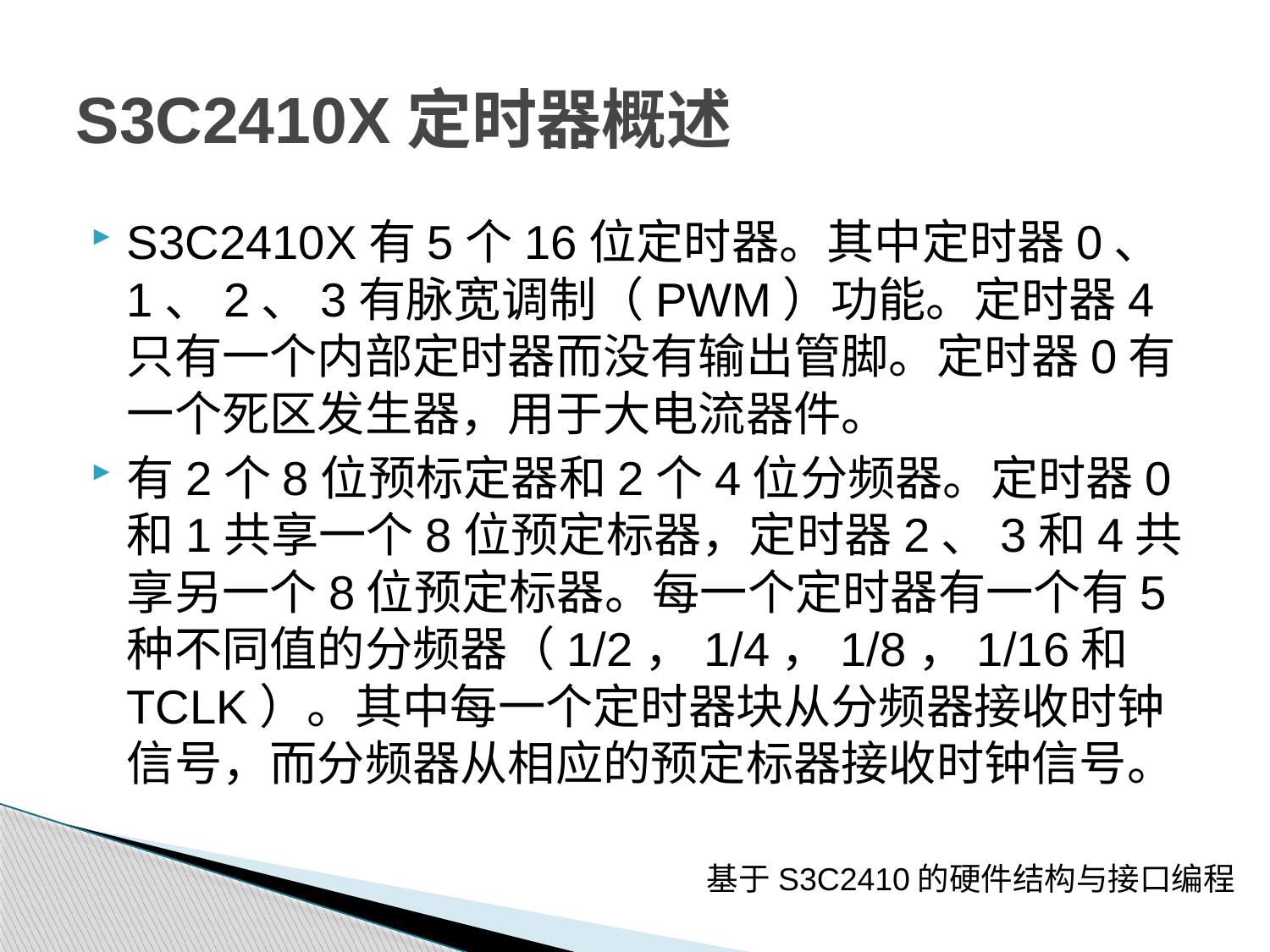

# S3C2410X定时器概述
S3C2410X有5个16位定时器。其中定时器0、1、2、3有脉宽调制（PWM）功能。定时器4只有一个内部定时器而没有输出管脚。定时器0有一个死区发生器，用于大电流器件。
有2个8位预标定器和2个4位分频器。定时器0和1共享一个8位预定标器，定时器2、3和4共享另一个8位预定标器。每一个定时器有一个有5种不同值的分频器（1/2，1/4，1/8，1/16和TCLK）。其中每一个定时器块从分频器接收时钟信号，而分频器从相应的预定标器接收时钟信号。

基于S3C2410的硬件结构与接口编程